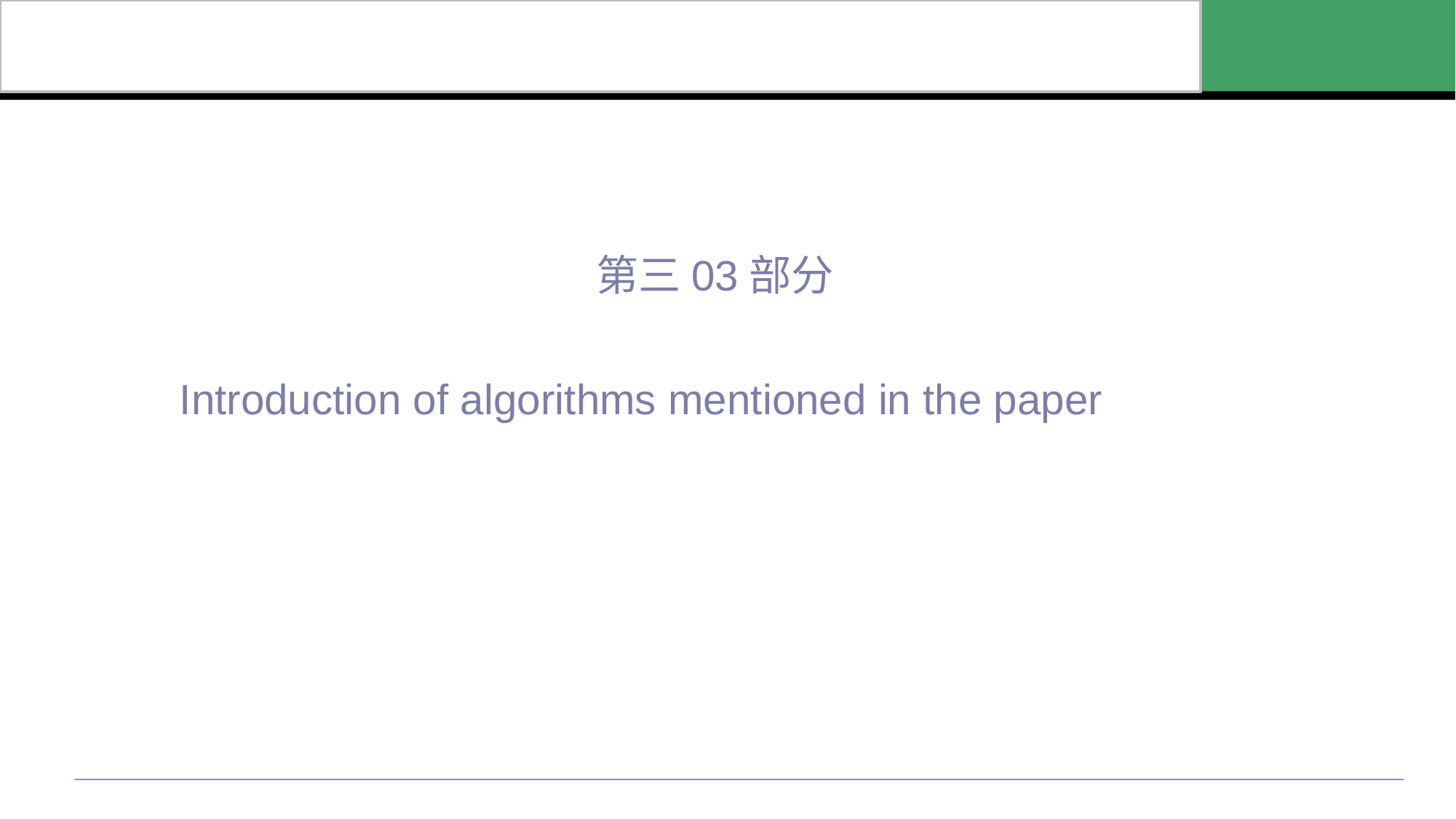

#
第三03部分
Introduction of algorithms mentioned in the paper